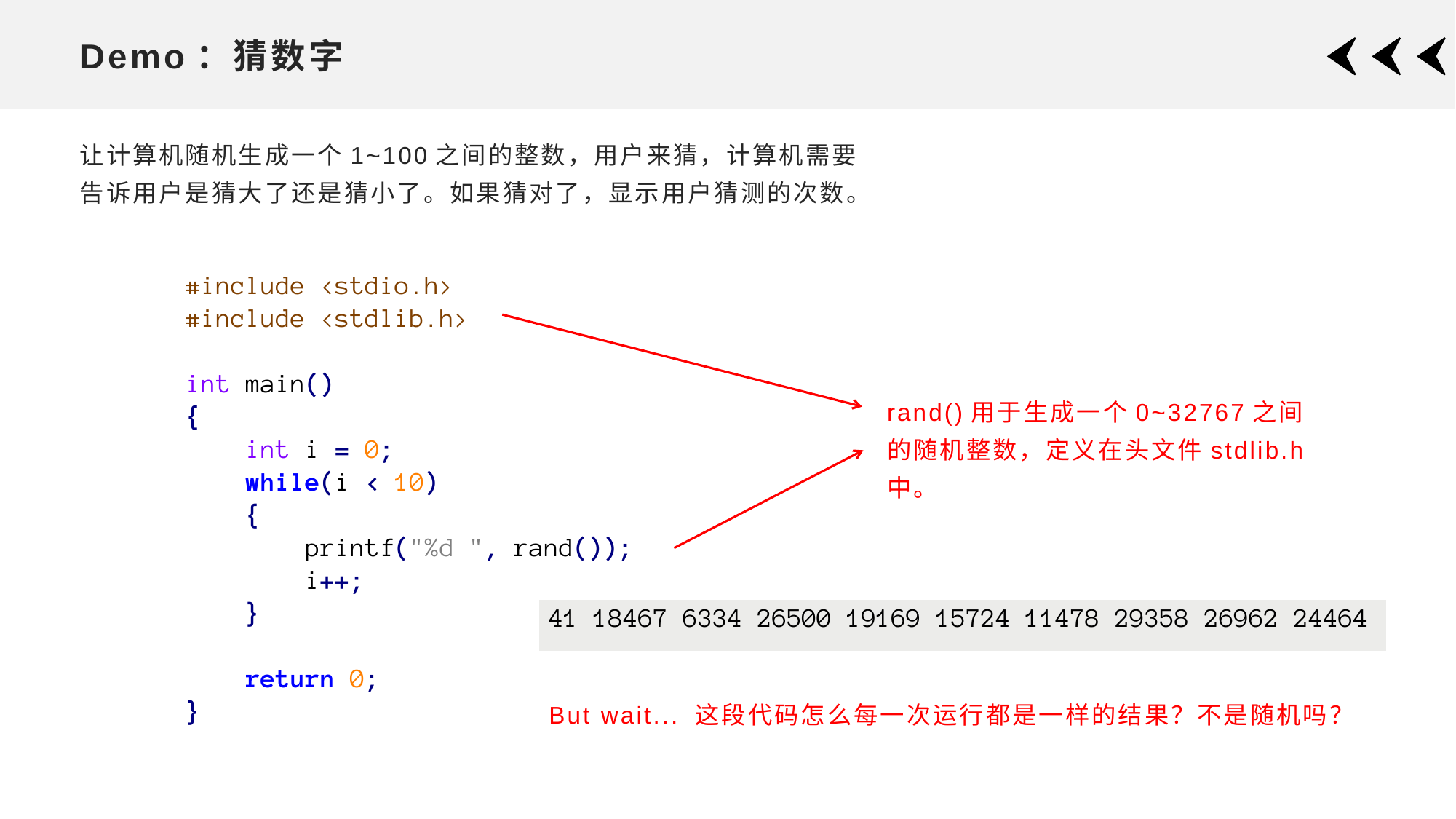

# Demo：猜数字
让计算机随机生成一个1~100之间的整数，用户来猜，计算机需要告诉用户是猜大了还是猜小了。如果猜对了，显示用户猜测的次数。
#include <stdio.h>
#include <stdlib.h>

int main()
{
    int i = 0;
    while(i < 10)
    {
        printf("%d ", rand());
        i++;
    }

    return 0;
}
rand()用于生成一个0~32767之间的随机整数，定义在头文件stdlib.h中。
| 41 18467 6334 26500 19169 15724 11478 29358 26962 24464 |
| --- |
But wait... 这段代码怎么每一次运行都是一样的结果？不是随机吗？